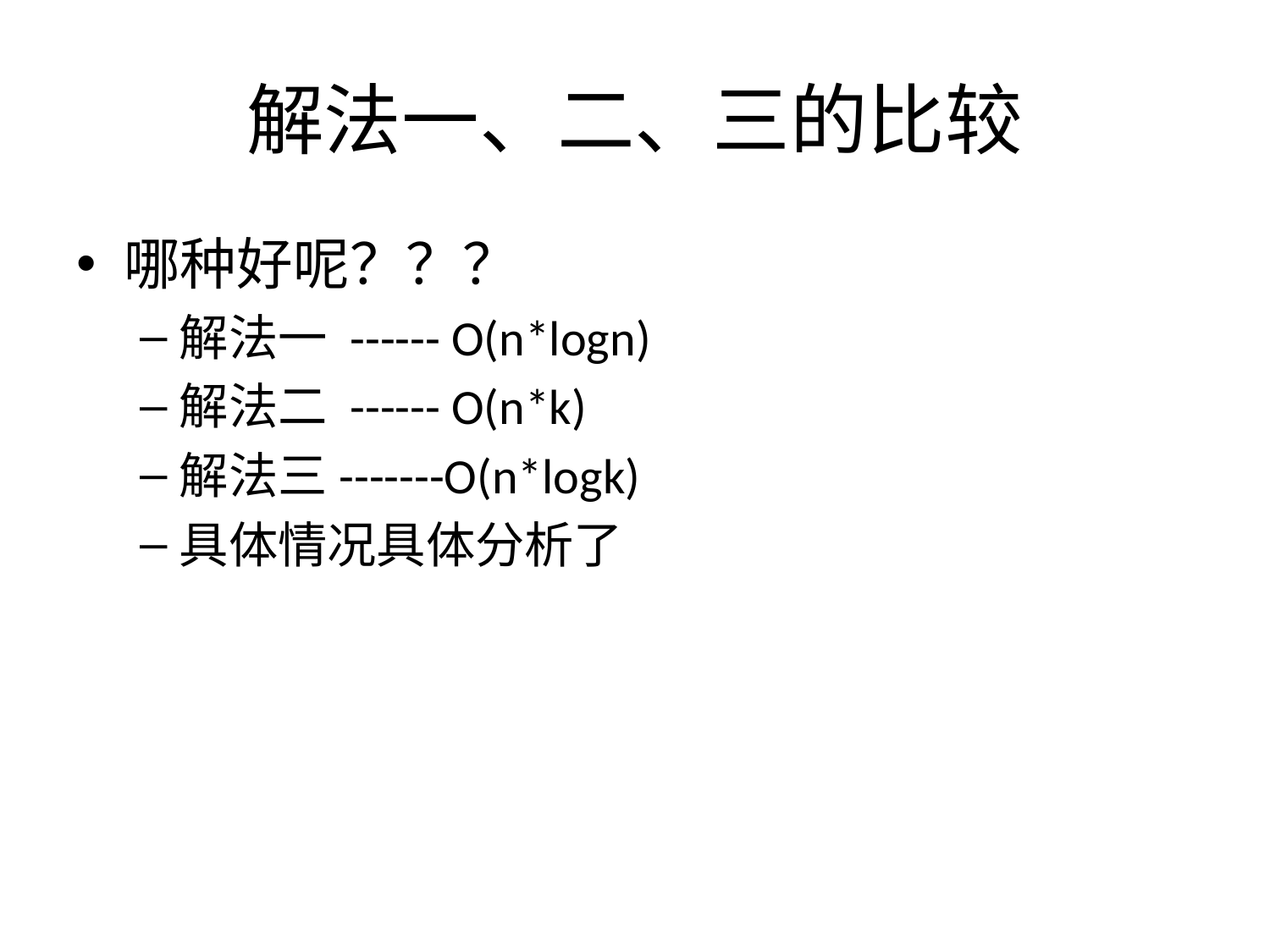

# 解法一、二、三的比较
哪种好呢？？？
解法一 ------ O(n*logn)
解法二 ------ O(n*k)
解法三-------O(n*logk)
具体情况具体分析了